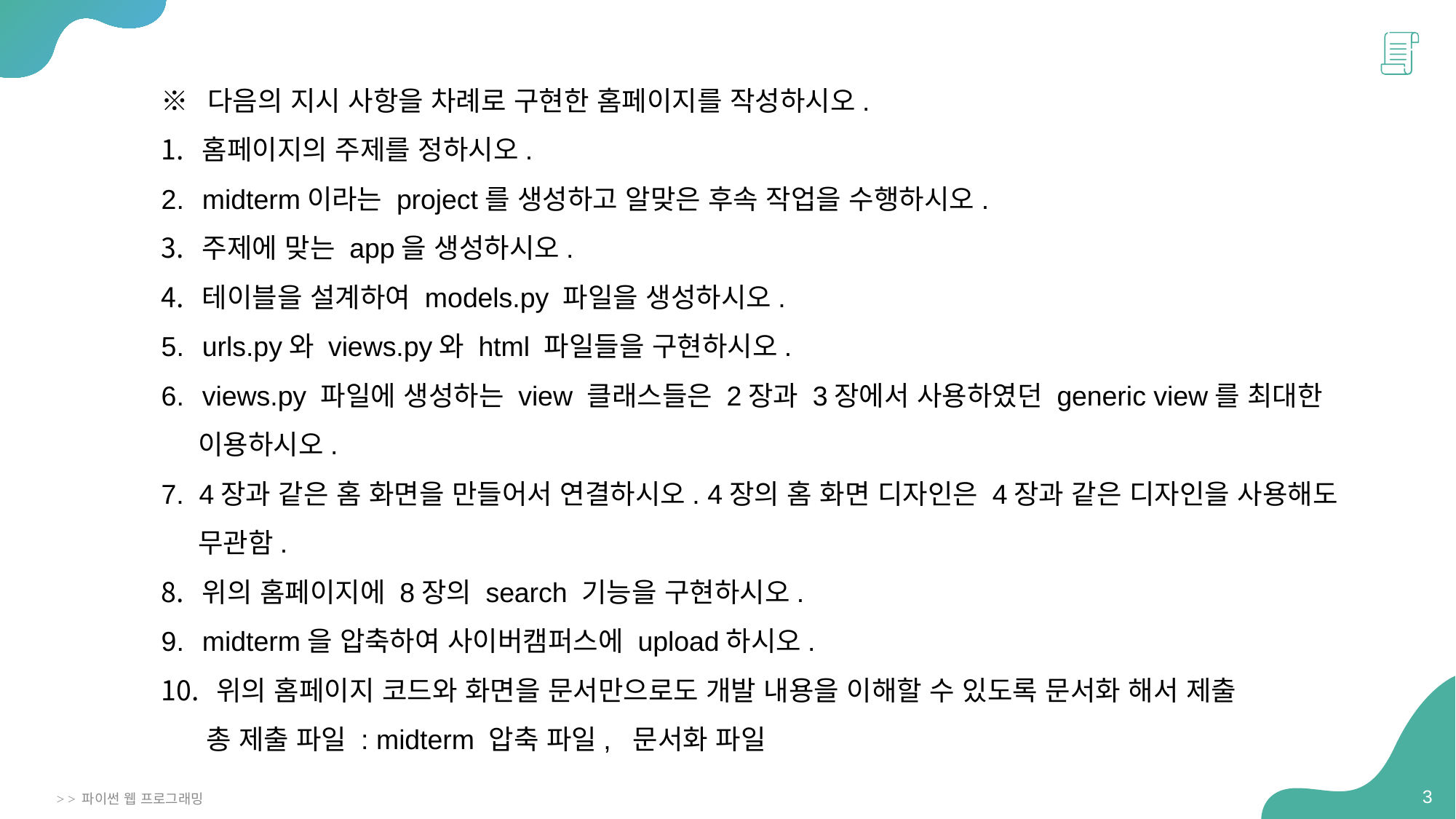

※  다음의 지시 사항을 차례로 구현한 홈페이지를 작성하시오.
홈페이지의 주제를 정하시오.
midterm이라는 project를 생성하고 알맞은 후속 작업을 수행하시오.
주제에 맞는 app을 생성하시오.
테이블을 설계하여 models.py 파일을 생성하시오.
urls.py와 views.py와 html 파일들을 구현하시오.
views.py 파일에 생성하는 view 클래스들은 2장과 3장에서 사용하였던 generic view를 최대한
    이용하시오.
7.  4장과 같은 홈 화면을 만들어서 연결하시오. 4장의 홈 화면 디자인은 4장과 같은 디자인을 사용해도
    무관함.
위의 홈페이지에 8장의 search 기능을 구현하시오.
midterm을 압축하여 사이버캠퍼스에 upload하시오.
 위의 홈페이지 코드와 화면을 문서만으로도 개발 내용을 이해할 수 있도록 문서화 해서 제출
     총 제출 파일 : midterm 압축 파일,  문서화 파일
3
> > 파이썬 웹 프로그래밍